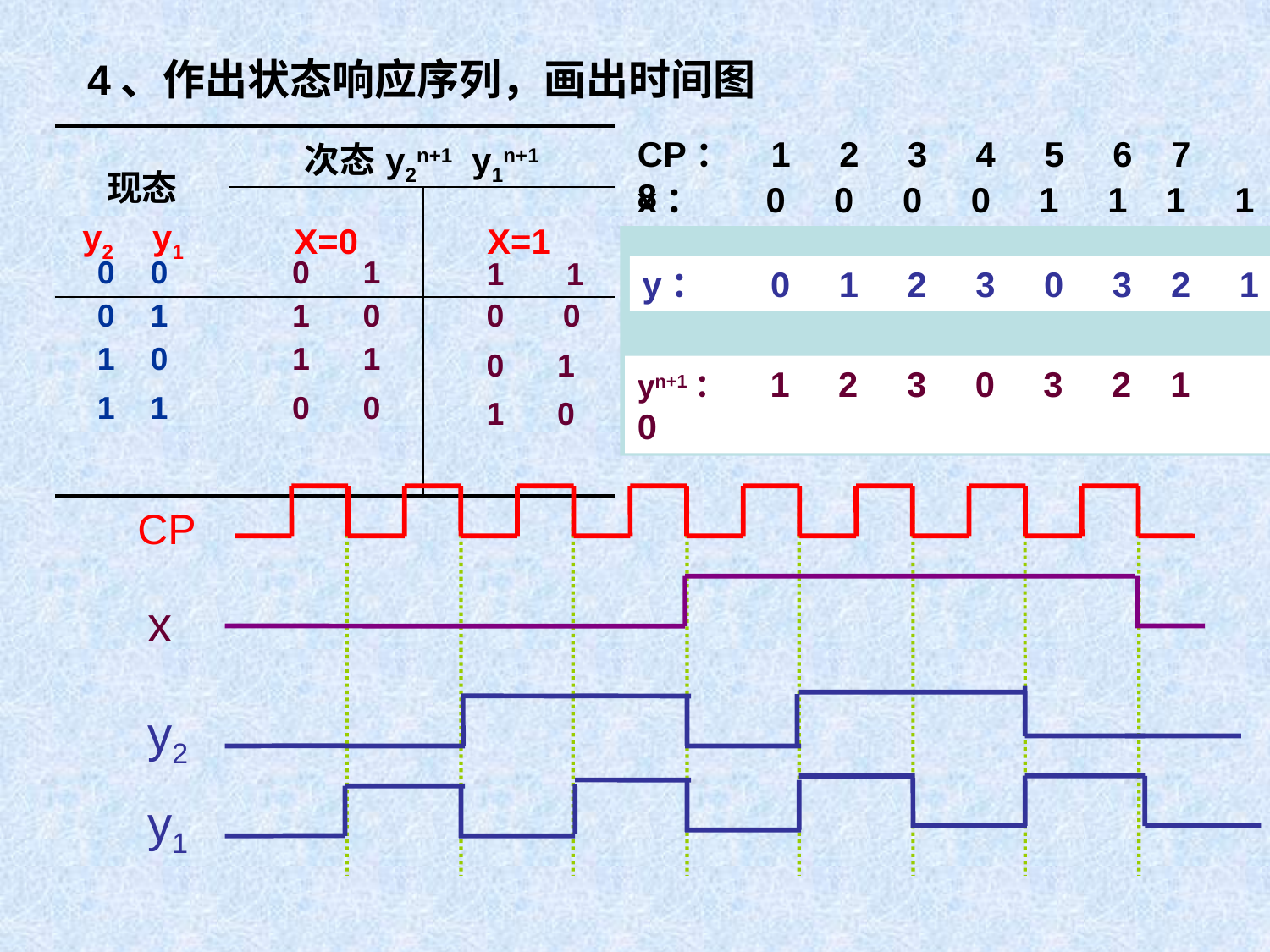

4、作出状态响应序列，画出时间图
| 现态 y2 y1 | 次态y2n+1 y1n+1 |  |
| --- | --- | --- |
|  | X=0 | X=1 |
|  |  |  |
CP：    1     2     3     4     5     6    7     8
x：       0     0     0     0     1     1    1     1
y2：      0
y1：      0
0
1
1
0
1
1
0
0
1
1
1
0
0
1

y：       0     1     2     3     0     3    2     1
yn+1：     1     2     3     0     3     2    1     0
0    0
0
1
1
1
0    1
1
0
0
0
1    0
1      1
0      1
1    1
0      0
1      0
1
1
1
0
y2n+1：  0
y1n+1：  1
1
0
1
1
0
0
0
1
0
0

CP

x

y2

y1